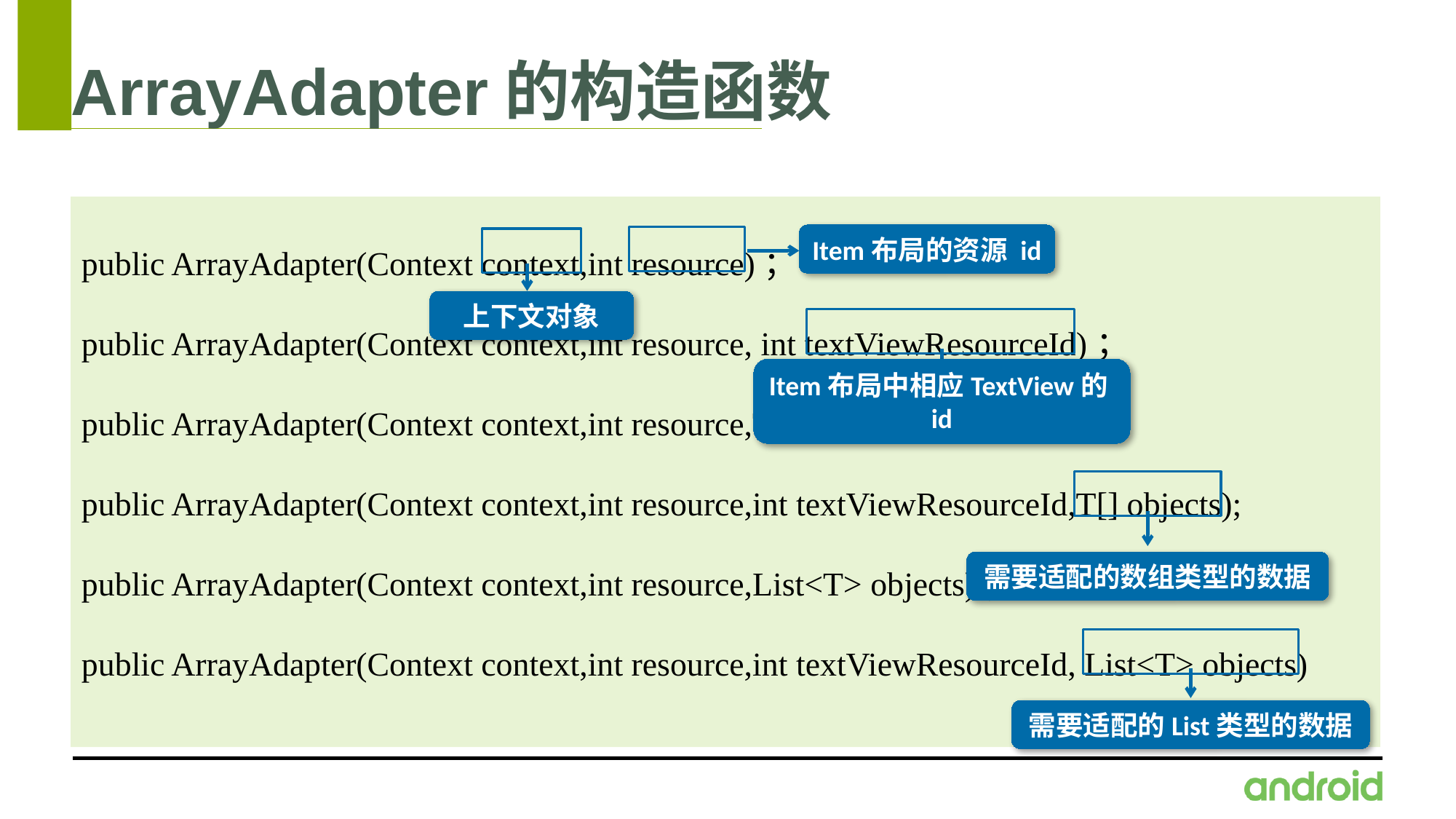

# ArrayAdapter的构造函数
public ArrayAdapter(Context context,int resource)；
public ArrayAdapter(Context context,int resource, int textViewResourceId)；
public ArrayAdapter(Context context,int resource,T[] objects)；
public ArrayAdapter(Context context,int resource,int textViewResourceId,T[] objects);
public ArrayAdapter(Context context,int resource,List<T> objects)；
public ArrayAdapter(Context context,int resource,int textViewResourceId, List<T> objects)
Item布局的资源 id

上下文对象

Item布局中相应TextView的id

需要适配的数组类型的数据

需要适配的List类型的数据